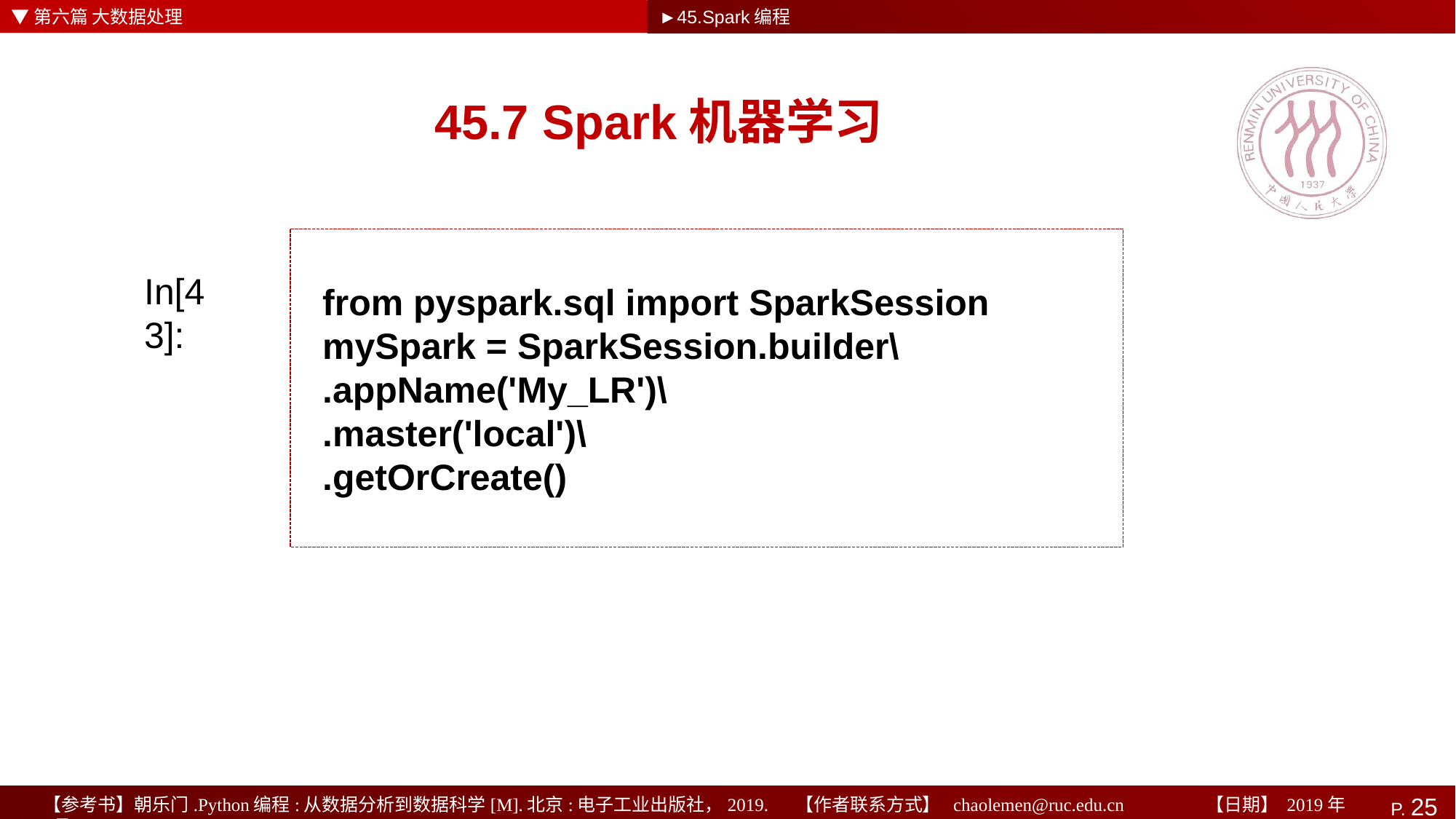

▼第六篇 大数据处理
►45.Spark编程
# 45.7 Spark机器学习
from pyspark.sql import SparkSession
mySpark = SparkSession.builder\
.appName('My_LR')\
.master('local')\
.getOrCreate()
In[43]: